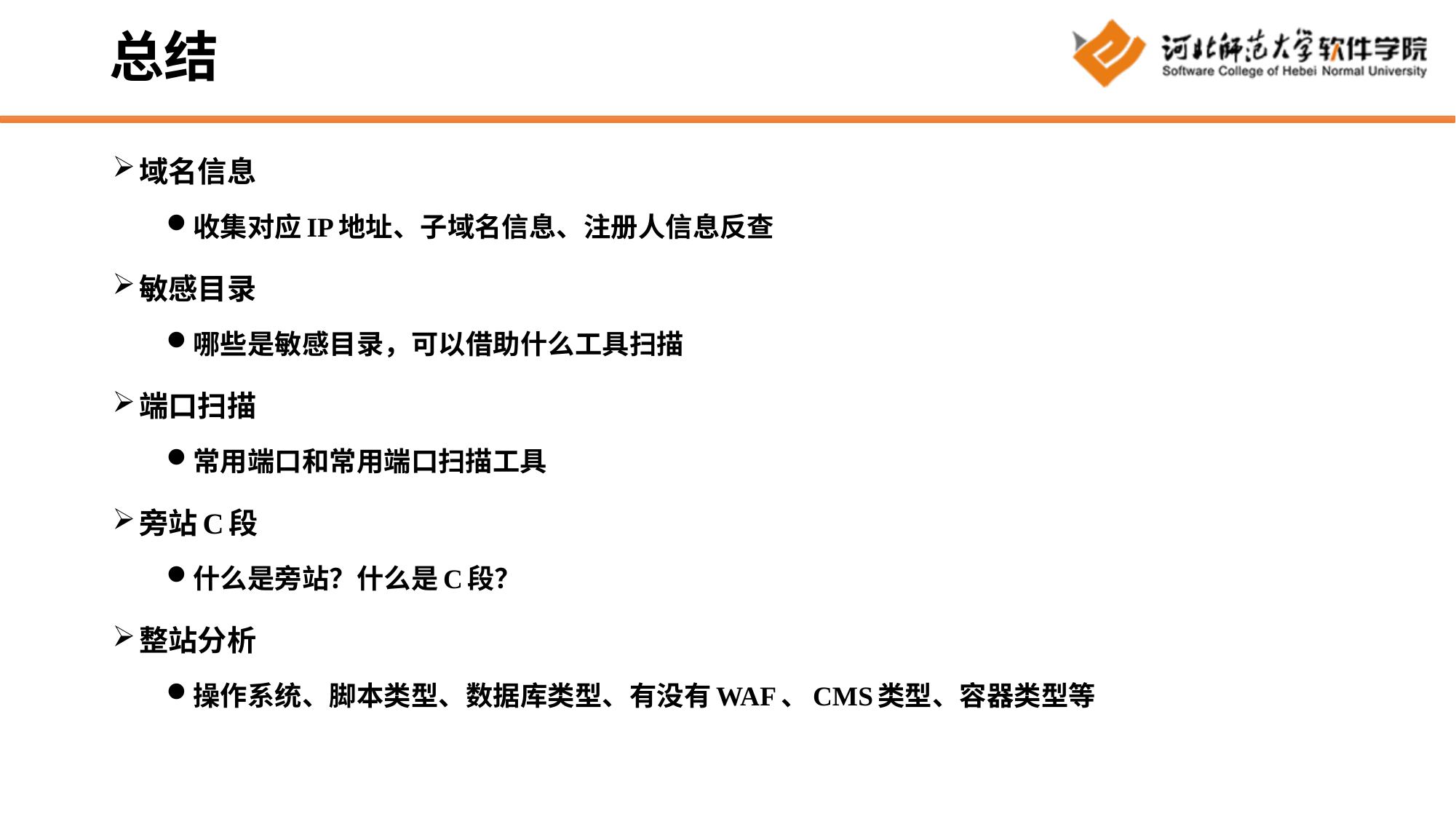

# 总结
域名信息
收集对应IP地址、子域名信息、注册人信息反查
敏感目录
哪些是敏感目录，可以借助什么工具扫描
端口扫描
常用端口和常用端口扫描工具
旁站C段
什么是旁站？什么是C段？
整站分析
操作系统、脚本类型、数据库类型、有没有WAF、CMS类型、容器类型等